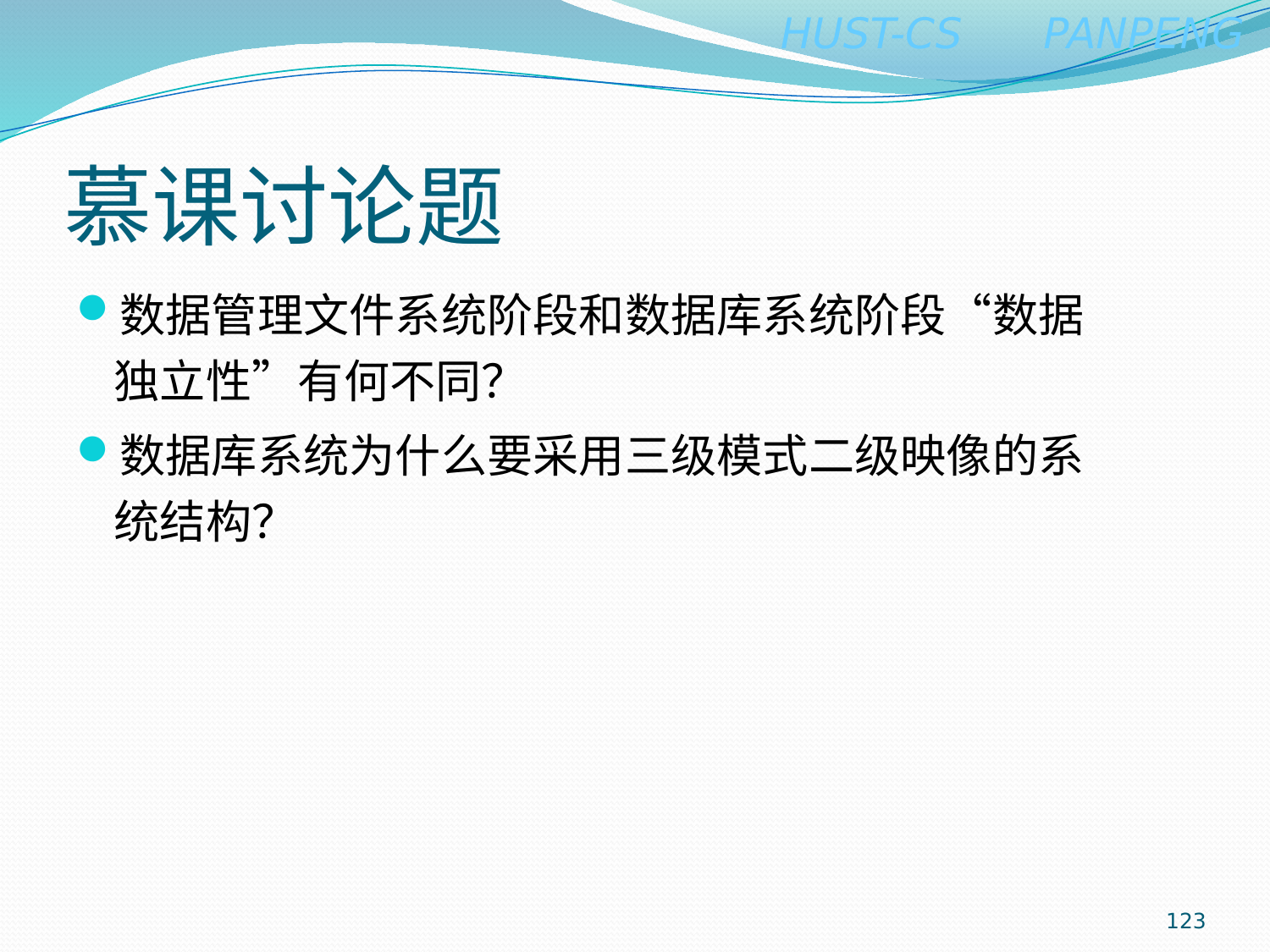

# 慕课讨论题
数据管理文件系统阶段和数据库系统阶段“数据独立性”有何不同？
数据库系统为什么要采用三级模式二级映像的系统结构？
123